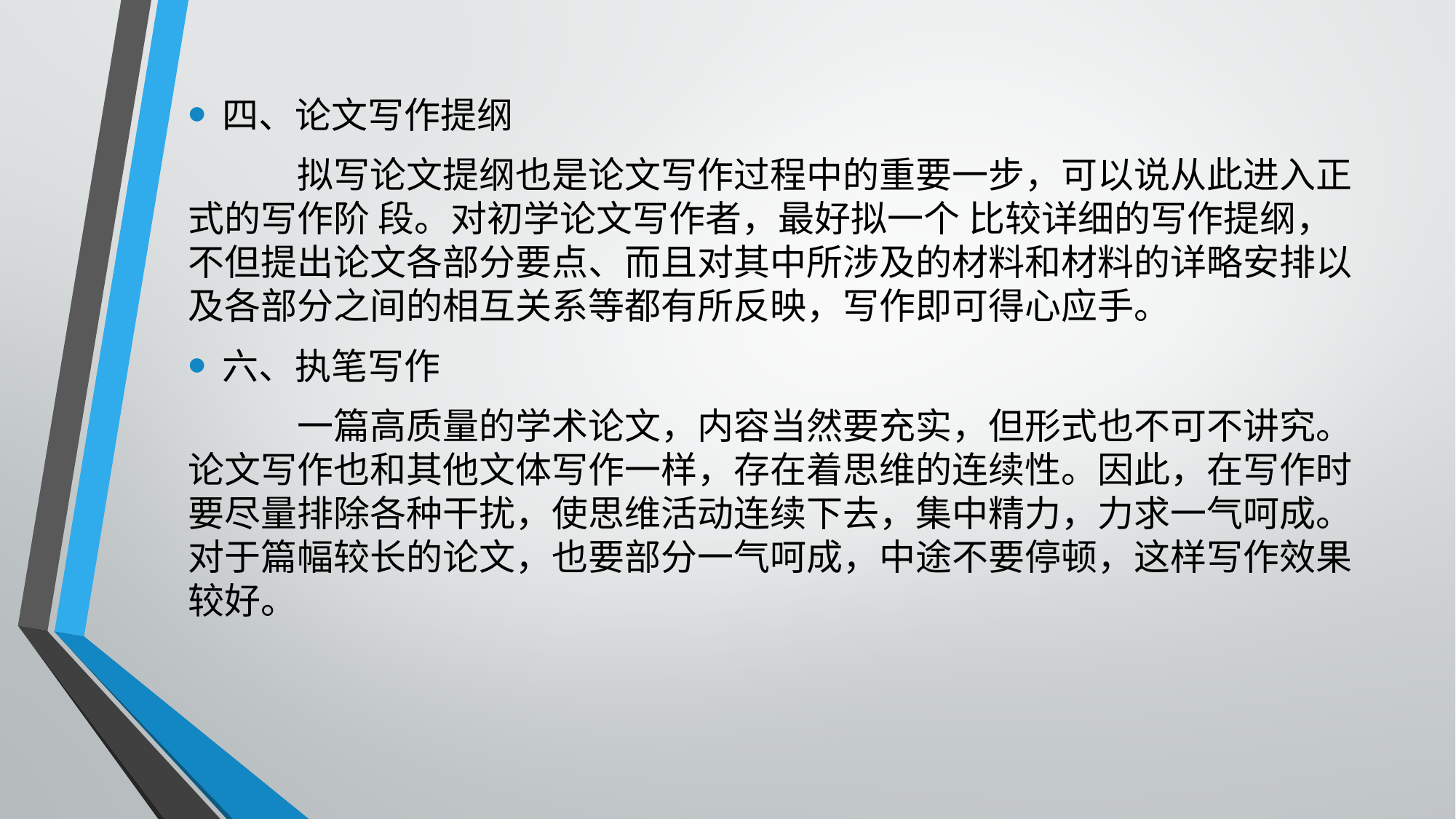

#
四、论文写作提纲
	拟写论文提纲也是论文写作过程中的重要一步，可以说从此进入正式的写作阶 段。对初学论文写作者，最好拟一个 比较详细的写作提纲，不但提出论文各部分要点、而且对其中所涉及的材料和材料的详略安排以及各部分之间的相互关系等都有所反映，写作即可得心应手。
六、执笔写作
	一篇高质量的学术论文，内容当然要充实，但形式也不可不讲究。论文写作也和其他文体写作一样，存在着思维的连续性。因此，在写作时要尽量排除各种干扰，使思维活动连续下去，集中精力，力求一气呵成。对于篇幅较长的论文，也要部分一气呵成，中途不要停顿，这样写作效果较好。